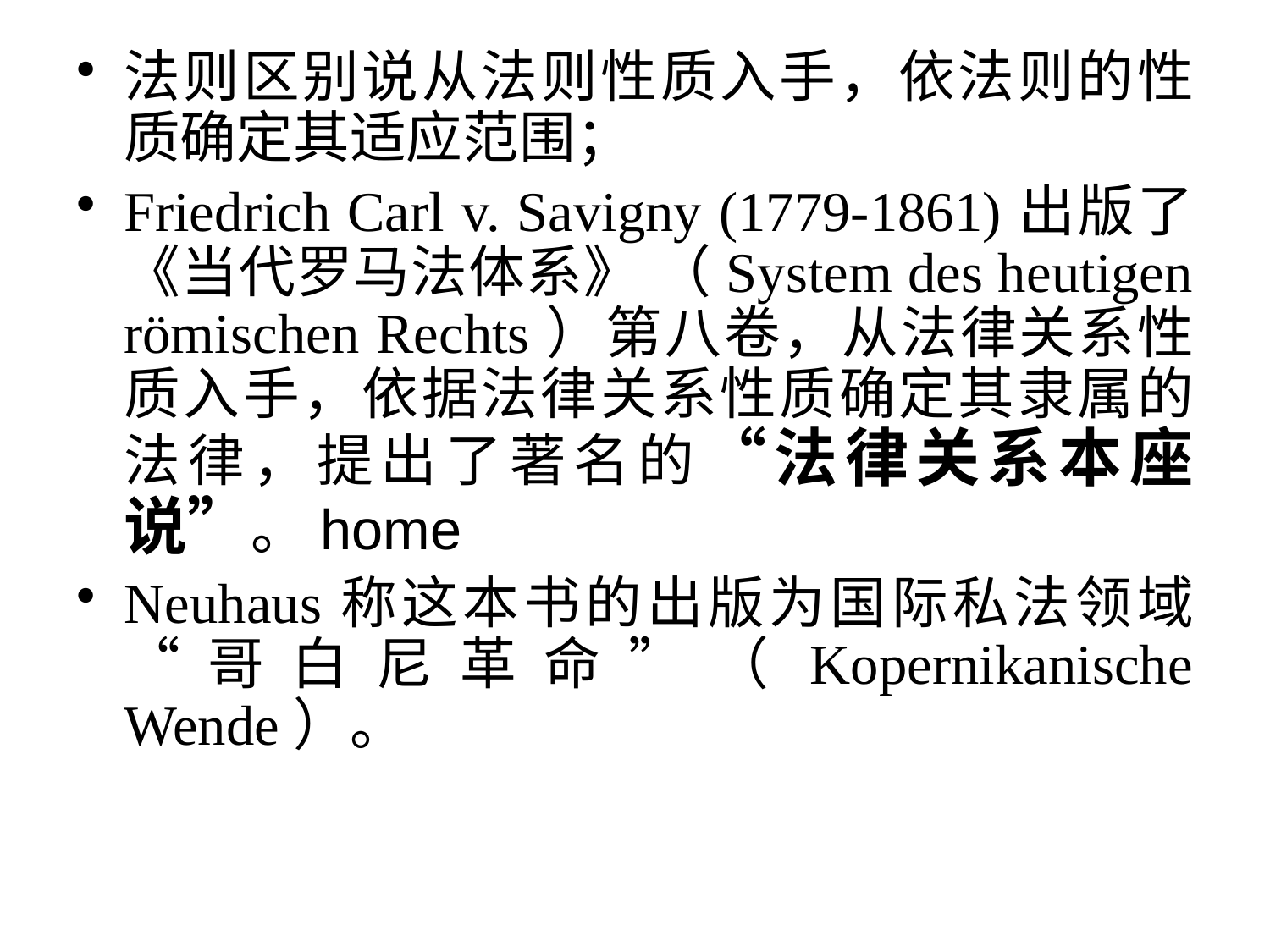

法则区别说从法则性质入手，依法则的性质确定其适应范围；
Friedrich Carl v. Savigny (1779-1861)出版了《当代罗马法体系》 （System des heutigen römischen Rechts）第八卷，从法律关系性质入手，依据法律关系性质确定其隶属的法律，提出了著名的“法律关系本座说”。home
Neuhaus称这本书的出版为国际私法领域“哥白尼革命”（Kopernikanische Wende）。